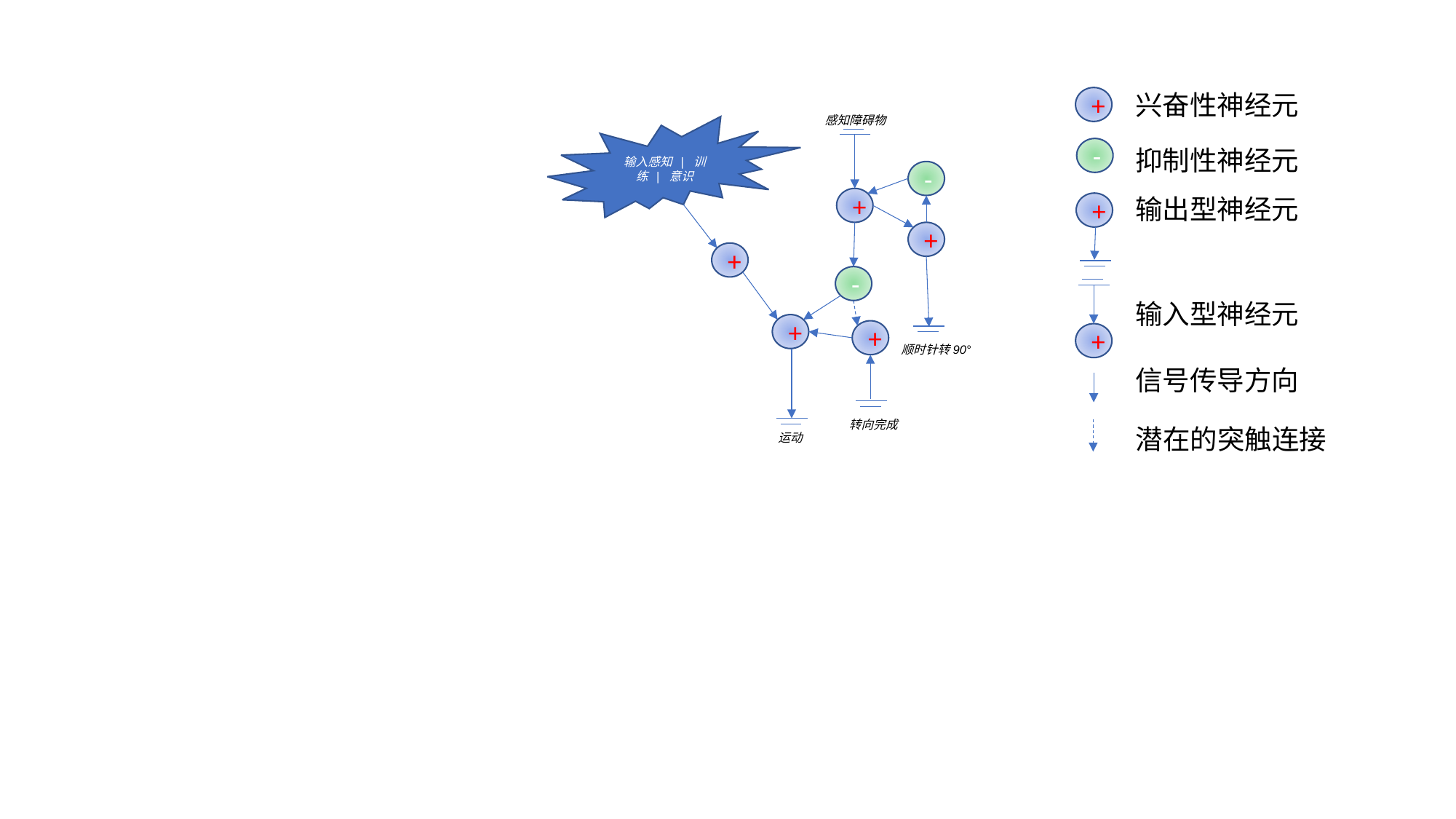

兴奋性神经元
+
-
抑制性神经元
输出型神经元
+
+
输入型神经元
信号传导方向
潜在的突触连接
感知障碍物
输入感知  |  训练  |  意识
-
+
+
+
-
+
+
顺时针转90°

转向完成
运动